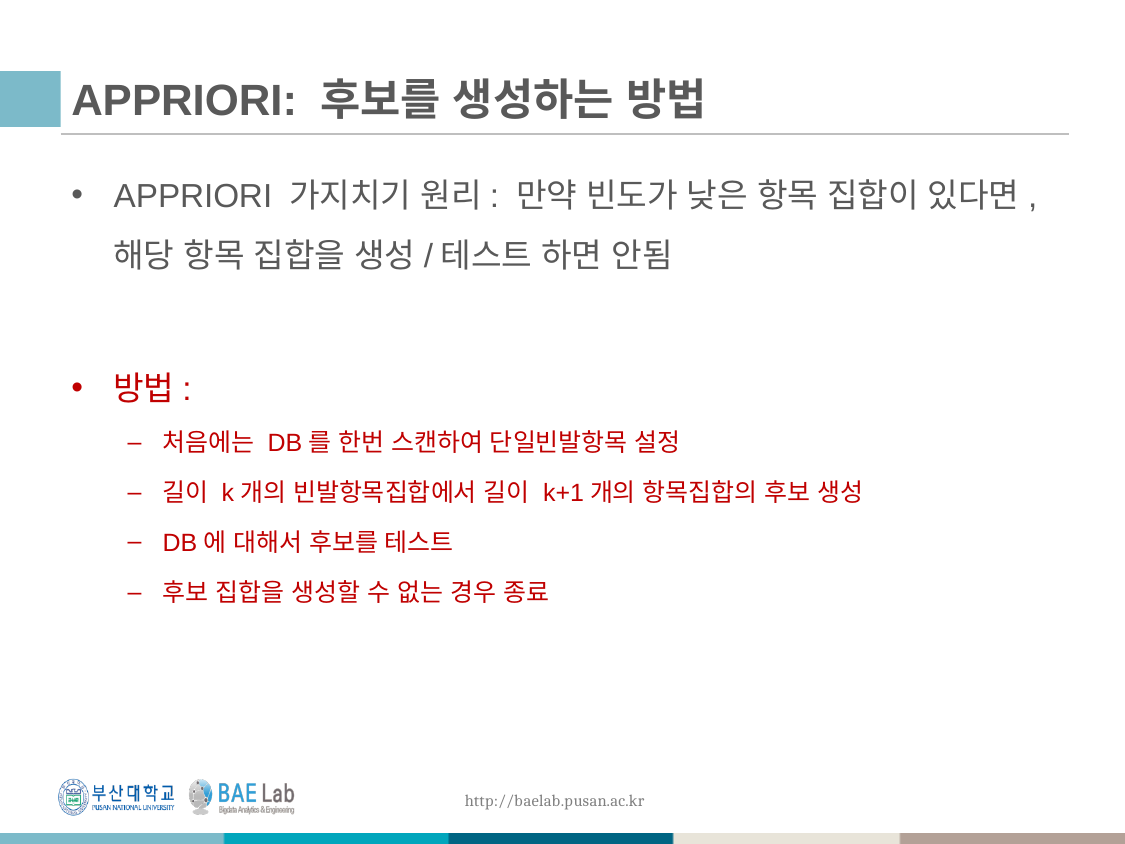

# APPRIORI: 후보를 생성하는 방법
APPRIORI 가지치기 원리: 만약 빈도가 낮은 항목 집합이 있다면, 해당 항목 집합을 생성/테스트 하면 안됨

방법:
처음에는 DB를 한번 스캔하여 단일빈발항목 설정
길이 k개의 빈발항목집합에서 길이 k+1개의 항목집합의 후보 생성
DB에 대해서 후보를 테스트
후보 집합을 생성할 수 없는 경우 종료